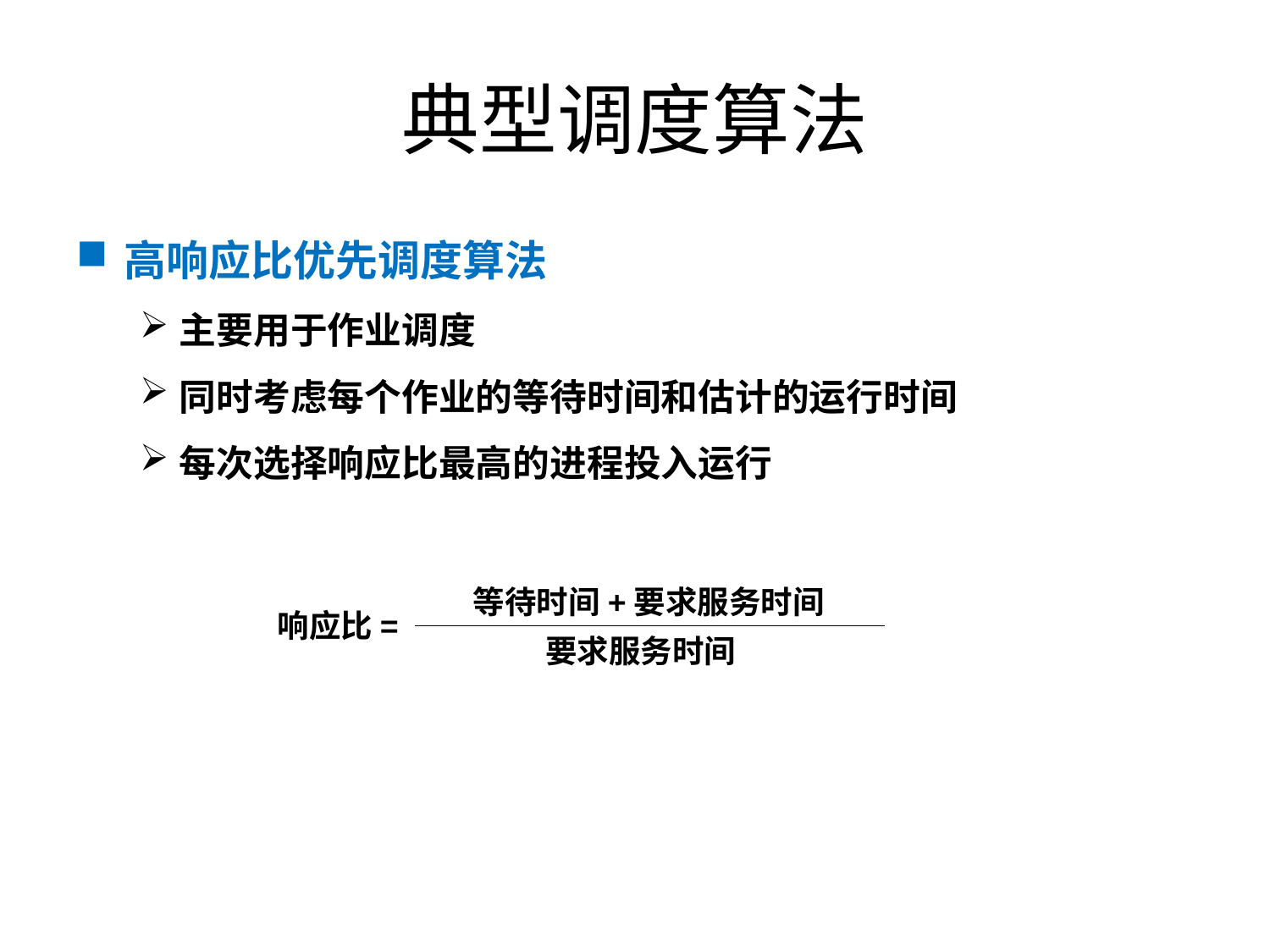

# 典型调度算法
高响应比优先调度算法
主要用于作业调度
同时考虑每个作业的等待时间和估计的运行时间
每次选择响应比最高的进程投入运行

等待时间+要求服务时间
响应比=
         要求服务时间